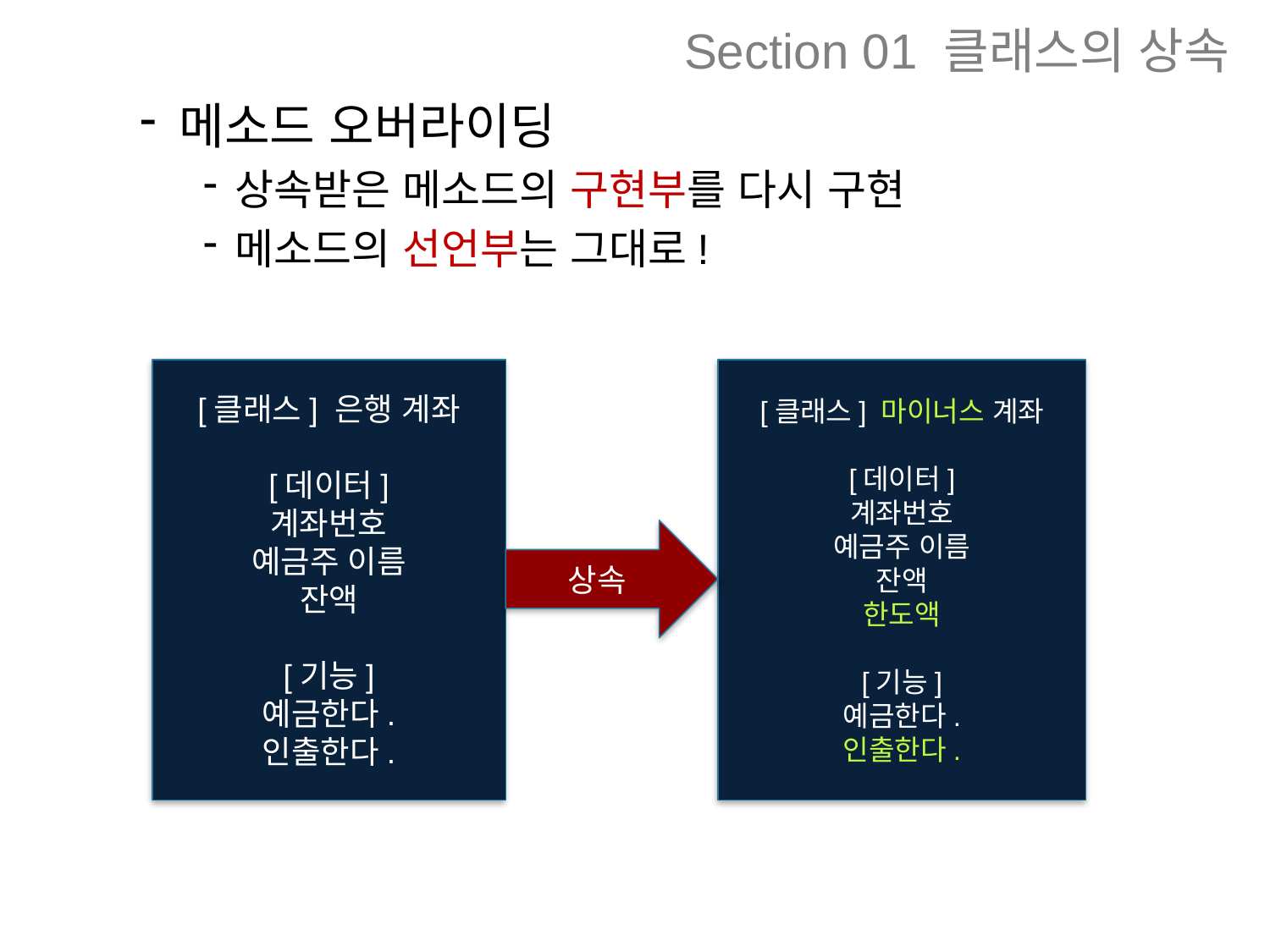

# Section 01 클래스의 상속
메소드 오버라이딩
상속받은 메소드의 구현부를 다시 구현
메소드의 선언부는 그대로!
[클래스] 은행 계좌

[데이터]
계좌번호
예금주 이름
잔액

[기능]
예금한다.
인출한다.
[클래스] 마이너스 계좌

[데이터]
계좌번호
예금주 이름
잔액
한도액

[기능]
예금한다.
인출한다.
상속